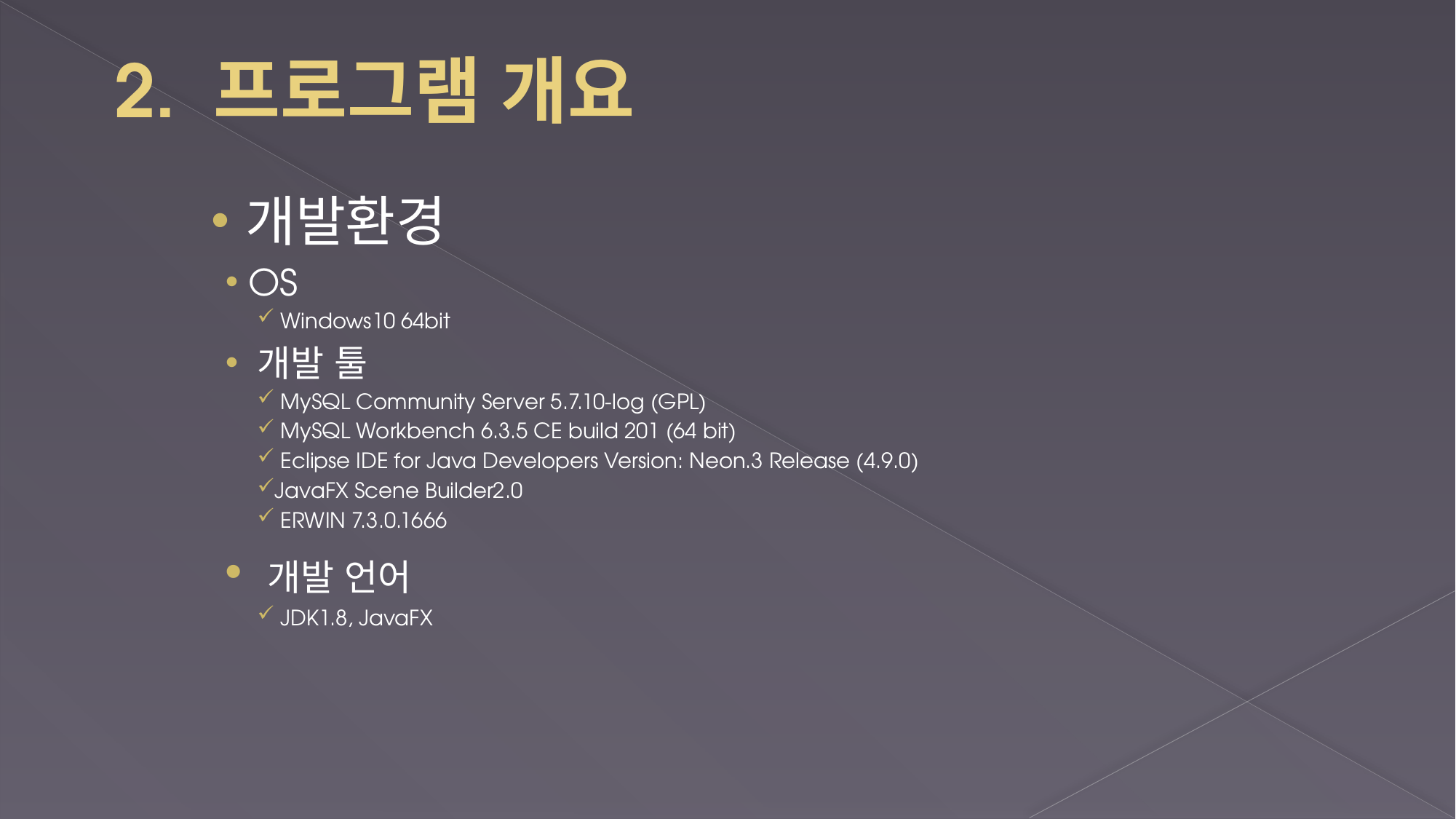

# 2. 프로그램 개요
개발환경
 OS
 Windows10 64bit
 개발 툴
 MySQL Community Server 5.7.10-log (GPL)
 MySQL Workbench 6.3.5 CE build 201 (64 bit)
 Eclipse IDE for Java Developers Version: Neon.3 Release (4.9.0)
JavaFX Scene Builder2.0
 ERWIN 7.3.0.1666
 개발 언어
 JDK1.8, JavaFX